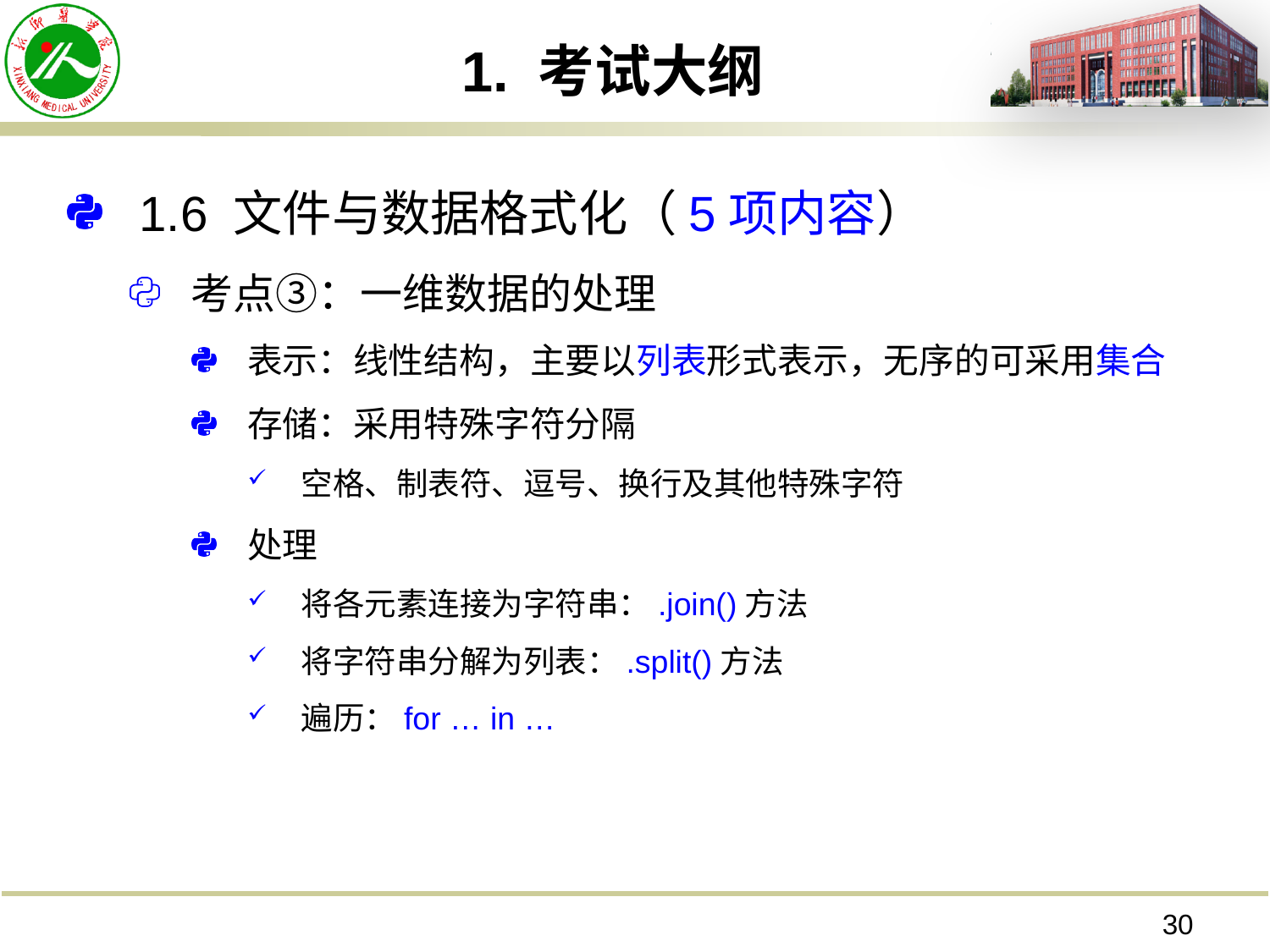

# 1. 考试大纲
1.6 文件与数据格式化（5项内容）
考点③：一维数据的处理
表示：线性结构，主要以列表形式表示，无序的可采用集合
存储：采用特殊字符分隔
空格、制表符、逗号、换行及其他特殊字符
处理
将各元素连接为字符串：.join()方法
将字符串分解为列表：.split()方法
遍历：for … in …
30